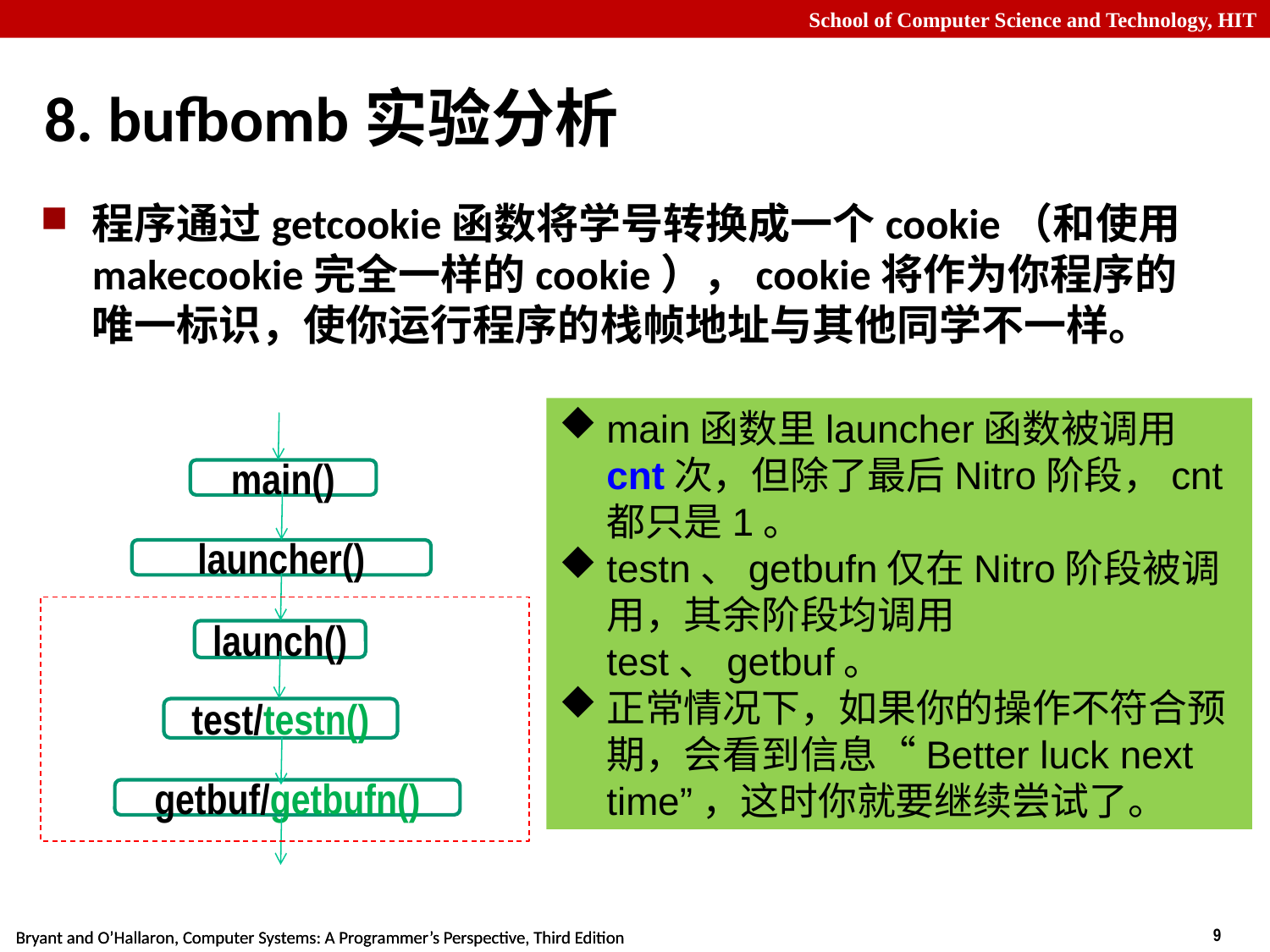

# 8. bufbomb实验分析
程序通过getcookie函数将学号转换成一个cookie（和使用makecookie完全一样的cookie），cookie将作为你程序的唯一标识，使你运行程序的栈帧地址与其他同学不一样。
main函数里launcher函数被调用cnt次，但除了最后Nitro阶段，cnt都只是1。
testn、getbufn仅在Nitro阶段被调用，其余阶段均调用test、getbuf。
正常情况下，如果你的操作不符合预期，会看到信息“Better luck next time”，这时你就要继续尝试了。
main()
launcher()

launch()
test/testn()
getbuf/getbufn()